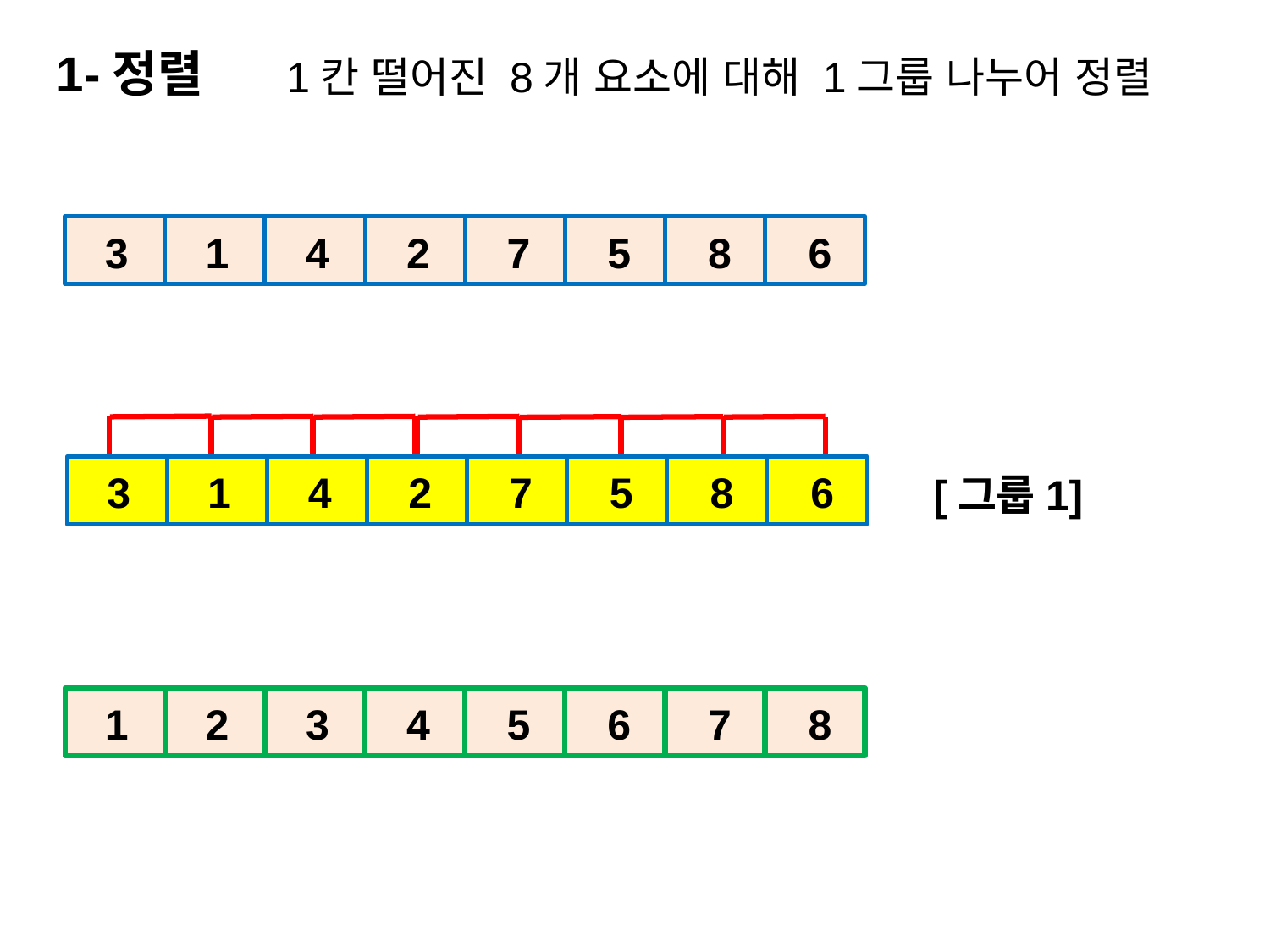

1-정렬
1칸 떨어진 8개 요소에 대해 1그룹 나누어 정렬

3
1
4
2
7
5
8
6

3
1
4
2
7
5
8
6
[그룹1]

1
2
3
4
5
6
7
8